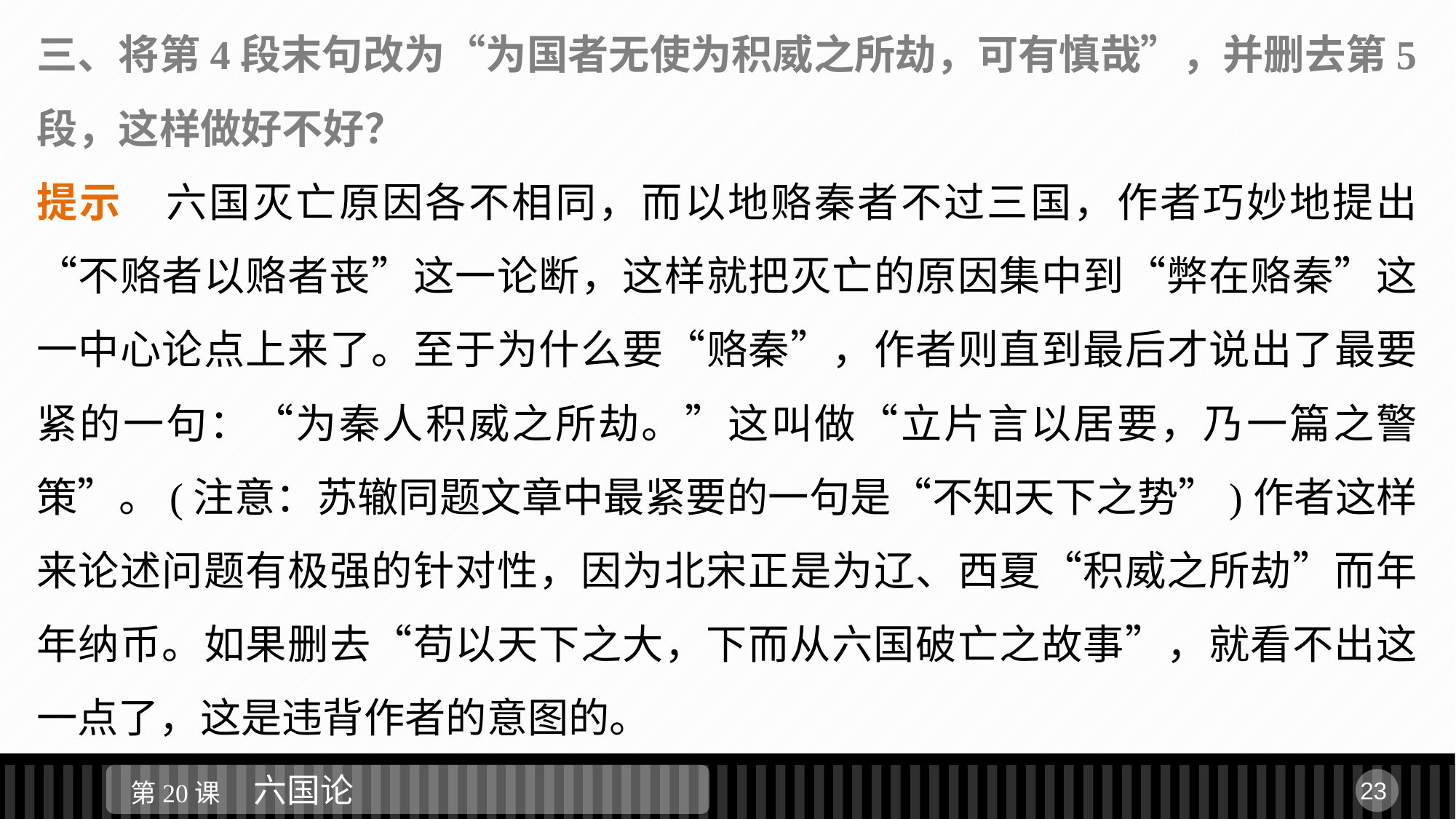

三、将第4段末句改为“为国者无使为积威之所劫，可有慎哉”，并删去第5段，这样做好不好？
提示　六国灭亡原因各不相同，而以地赂秦者不过三国，作者巧妙地提出“不赂者以赂者丧”这一论断，这样就把灭亡的原因集中到“弊在赂秦”这一中心论点上来了。至于为什么要“赂秦”，作者则直到最后才说出了最要紧的一句：“为秦人积威之所劫。”这叫做“立片言以居要，乃一篇之警策”。(注意：苏辙同题文章中最紧要的一句是“不知天下之势”)作者这样来论述问题有极强的针对性，因为北宋正是为辽、西夏“积威之所劫”而年年纳币。如果删去“苟以天下之大，下而从六国破亡之故事”，就看不出这一点了，这是违背作者的意图的。